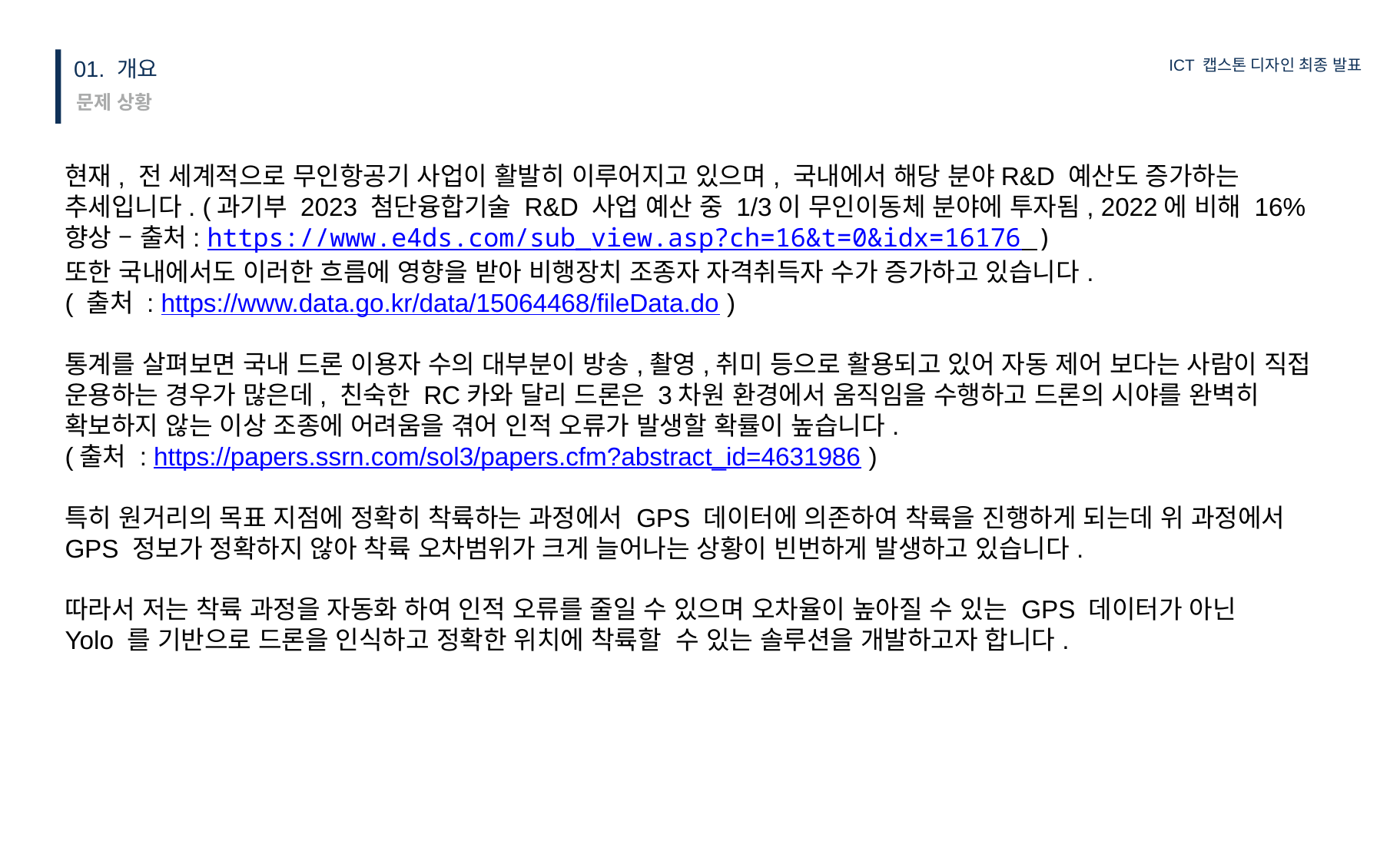

01. 개요
ICT 캡스톤 디자인 최종 발표
문제 상황
현재, 전 세계적으로 무인항공기 사업이 활발히 이루어지고 있으며, 국내에서 해당 분야R&D 예산도 증가하는 추세입니다. (과기부 2023 첨단융합기술 R&D 사업 예산 중 1/3이 무인이동체 분야에 투자됨, 2022에 비해 16% 향상 – 출처: https://www.e4ds.com/sub_view.asp?ch=16&t=0&idx=16176 )
또한 국내에서도 이러한 흐름에 영향을 받아 비행장치 조종자 자격취득자 수가 증가하고 있습니다.
( 출처 : https://www.data.go.kr/data/15064468/fileData.do )

통계를 살펴보면 국내 드론 이용자 수의 대부분이 방송,촬영,취미 등으로 활용되고 있어 자동 제어 보다는 사람이 직접 운용하는 경우가 많은데, 친숙한 RC카와 달리 드론은 3차원 환경에서 움직임을 수행하고 드론의 시야를 완벽히 확보하지 않는 이상 조종에 어려움을 겪어 인적 오류가 발생할 확률이 높습니다.
(출처 : https://papers.ssrn.com/sol3/papers.cfm?abstract_id=4631986 )

특히 원거리의 목표 지점에 정확히 착륙하는 과정에서 GPS 데이터에 의존하여 착륙을 진행하게 되는데 위 과정에서 GPS 정보가 정확하지 않아 착륙 오차범위가 크게 늘어나는 상황이 빈번하게 발생하고 있습니다.

따라서 저는 착륙 과정을 자동화 하여 인적 오류를 줄일 수 있으며 오차율이 높아질 수 있는 GPS 데이터가 아닌
Yolo 를 기반으로 드론을 인식하고 정확한 위치에 착륙할  수 있는 솔루션을 개발하고자 합니다.